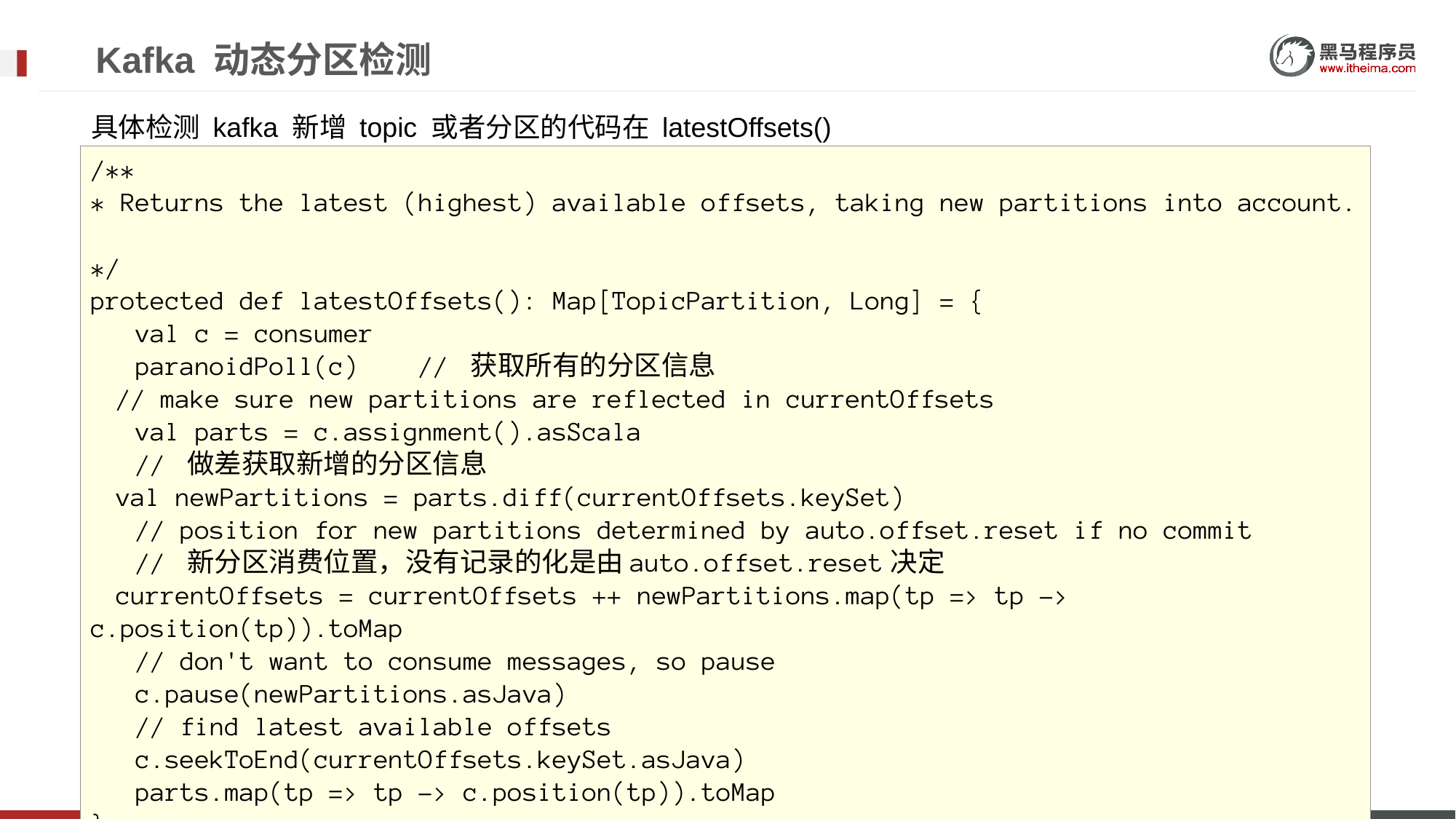

# Kafka 动态分区检测

具体检测 kafka 新增 topic 或者分区的代码在 latestOffsets()
/**
* Returns the latest (highest) available offsets, taking new partitions into account.
*/
protected def latestOffsets(): Map[TopicPartition, Long] = {
   val c = consumer
   paranoidPoll(c)    // 获取所有的分区信息
   // make sure new partitions are reflected in currentOffsets
   val parts = c.assignment().asScala
   // 做差获取新增的分区信息
   val newPartitions = parts.diff(currentOffsets.keySet)
   // position for new partitions determined by auto.offset.reset if no commit
   // 新分区消费位置，没有记录的化是由auto.offset.reset决定
   currentOffsets = currentOffsets ++ newPartitions.map(tp => tp -> c.position(tp)).toMap
   // don't want to consume messages, so pause
   c.pause(newPartitions.asJava)
   // find latest available offsets
   c.seekToEnd(currentOffsets.keySet.asJava)
   parts.map(tp => tp -> c.position(tp)).toMap
}